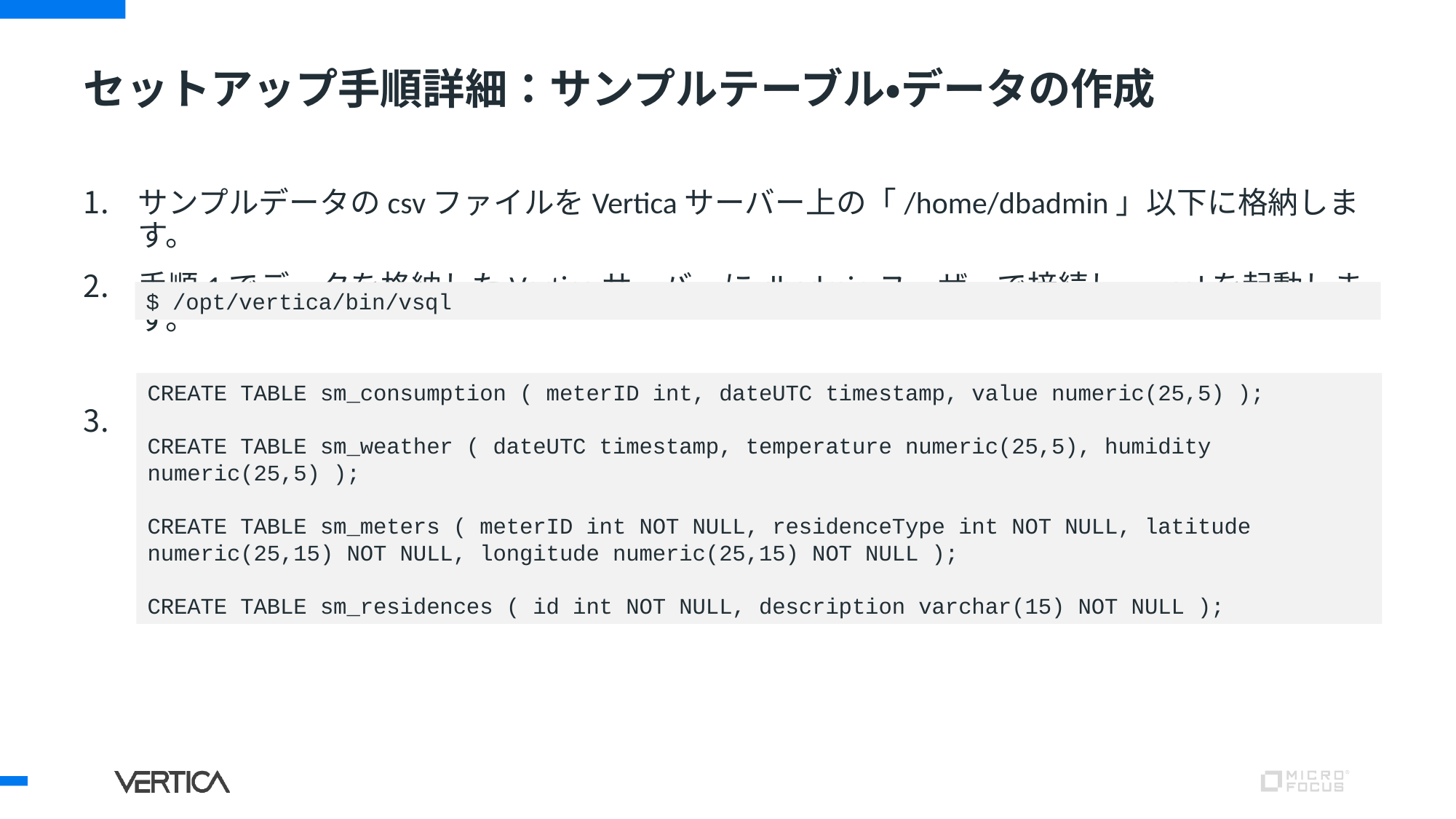

# セットアップ手順詳細：サンプルテーブル・データの作成

サンプルデータのcsvファイルをVerticaサーバー上の「/home/dbadmin」以下に格納します。
手順1でデータを格納したVerticaサーバーにdbadminユーザーで接続し、vsqlを起動します。

下記SQLを実行し、テーブルを作成します。
$ /opt/vertica/bin/vsql
CREATE TABLE sm_consumption ( meterID int, dateUTC timestamp, value numeric(25,5) );

CREATE TABLE sm_weather ( dateUTC timestamp, temperature numeric(25,5), humidity numeric(25,5) );

CREATE TABLE sm_meters ( meterID int NOT NULL, residenceType int NOT NULL, latitude numeric(25,15) NOT NULL, longitude numeric(25,15) NOT NULL );

CREATE TABLE sm_residences ( id int NOT NULL, description varchar(15) NOT NULL );